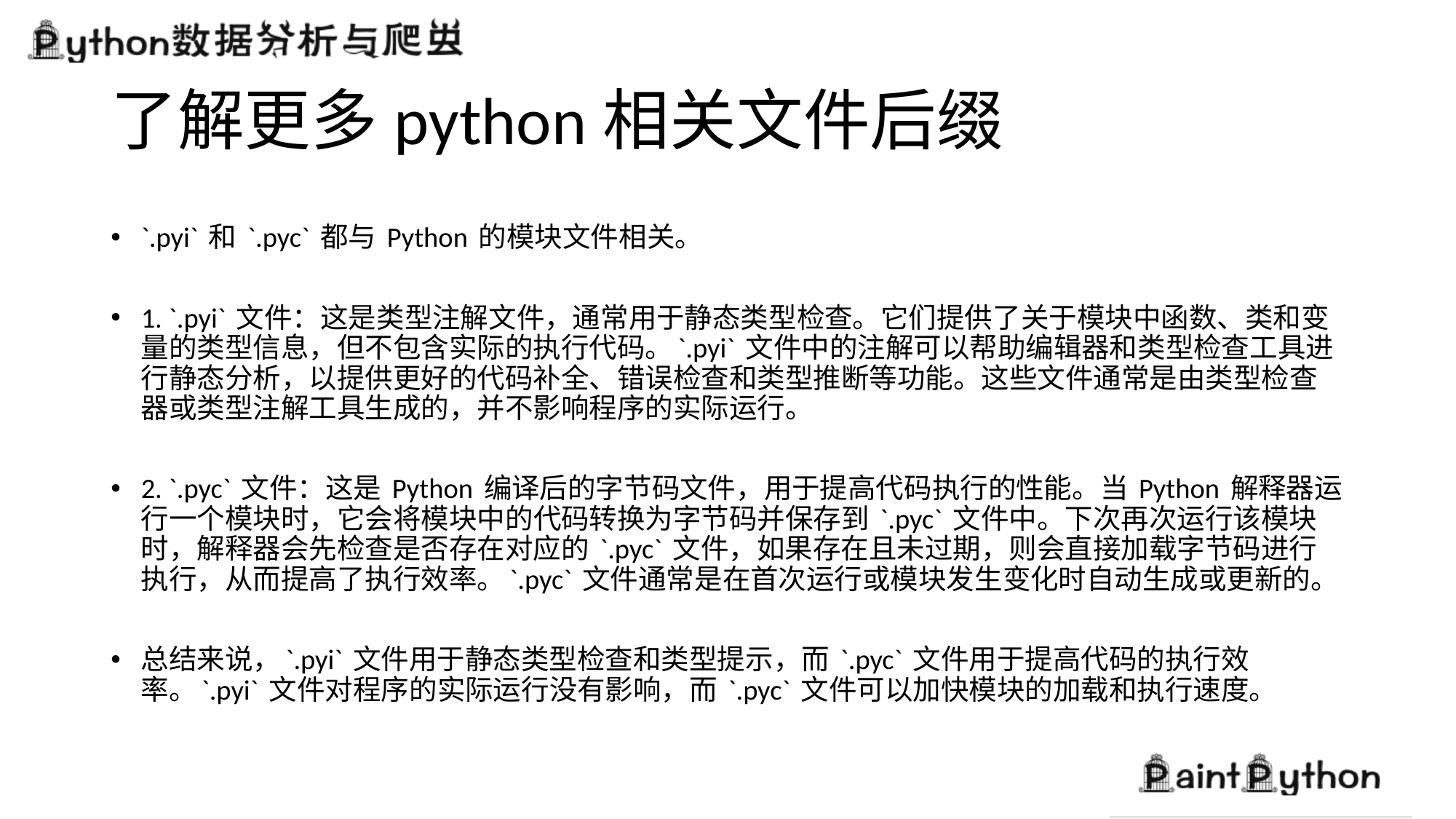

# 了解更多python相关文件后缀
`.pyi` 和 `.pyc` 都与 Python 的模块文件相关。

1. `.pyi` 文件：这是类型注解文件，通常用于静态类型检查。它们提供了关于模块中函数、类和变量的类型信息，但不包含实际的执行代码。`.pyi` 文件中的注解可以帮助编辑器和类型检查工具进行静态分析，以提供更好的代码补全、错误检查和类型推断等功能。这些文件通常是由类型检查器或类型注解工具生成的，并不影响程序的实际运行。

2. `.pyc` 文件：这是 Python 编译后的字节码文件，用于提高代码执行的性能。当 Python 解释器运行一个模块时，它会将模块中的代码转换为字节码并保存到 `.pyc` 文件中。下次再次运行该模块时，解释器会先检查是否存在对应的 `.pyc` 文件，如果存在且未过期，则会直接加载字节码进行执行，从而提高了执行效率。`.pyc` 文件通常是在首次运行或模块发生变化时自动生成或更新的。

总结来说，`.pyi` 文件用于静态类型检查和类型提示，而 `.pyc` 文件用于提高代码的执行效率。`.pyi` 文件对程序的实际运行没有影响，而 `.pyc` 文件可以加快模块的加载和执行速度。